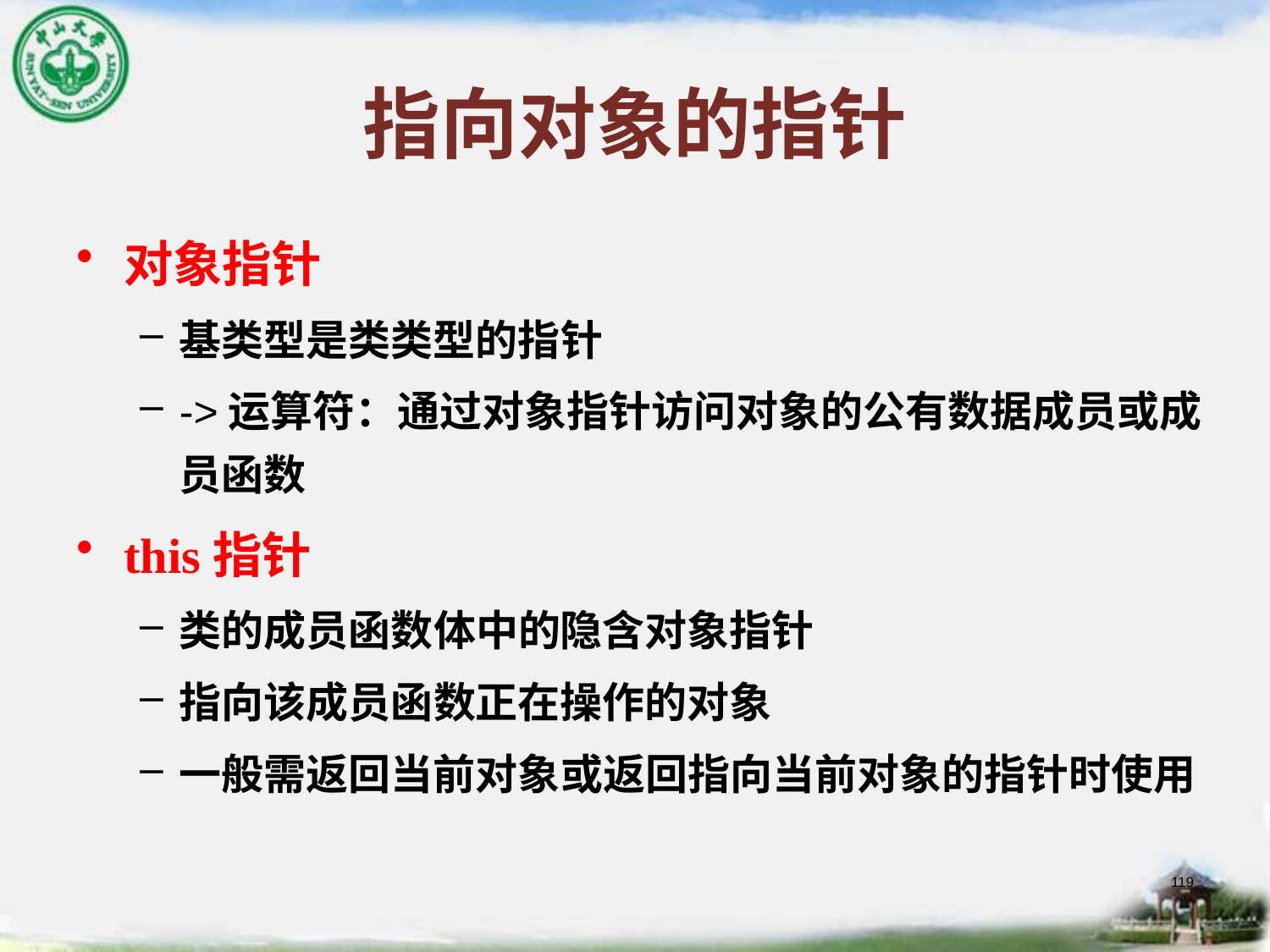

# 指向对象的指针
对象指针
基类型是类类型的指针
->运算符：通过对象指针访问对象的公有数据成员或成员函数
this指针
类的成员函数体中的隐含对象指针
指向该成员函数正在操作的对象
一般需返回当前对象或返回指向当前对象的指针时使用
119